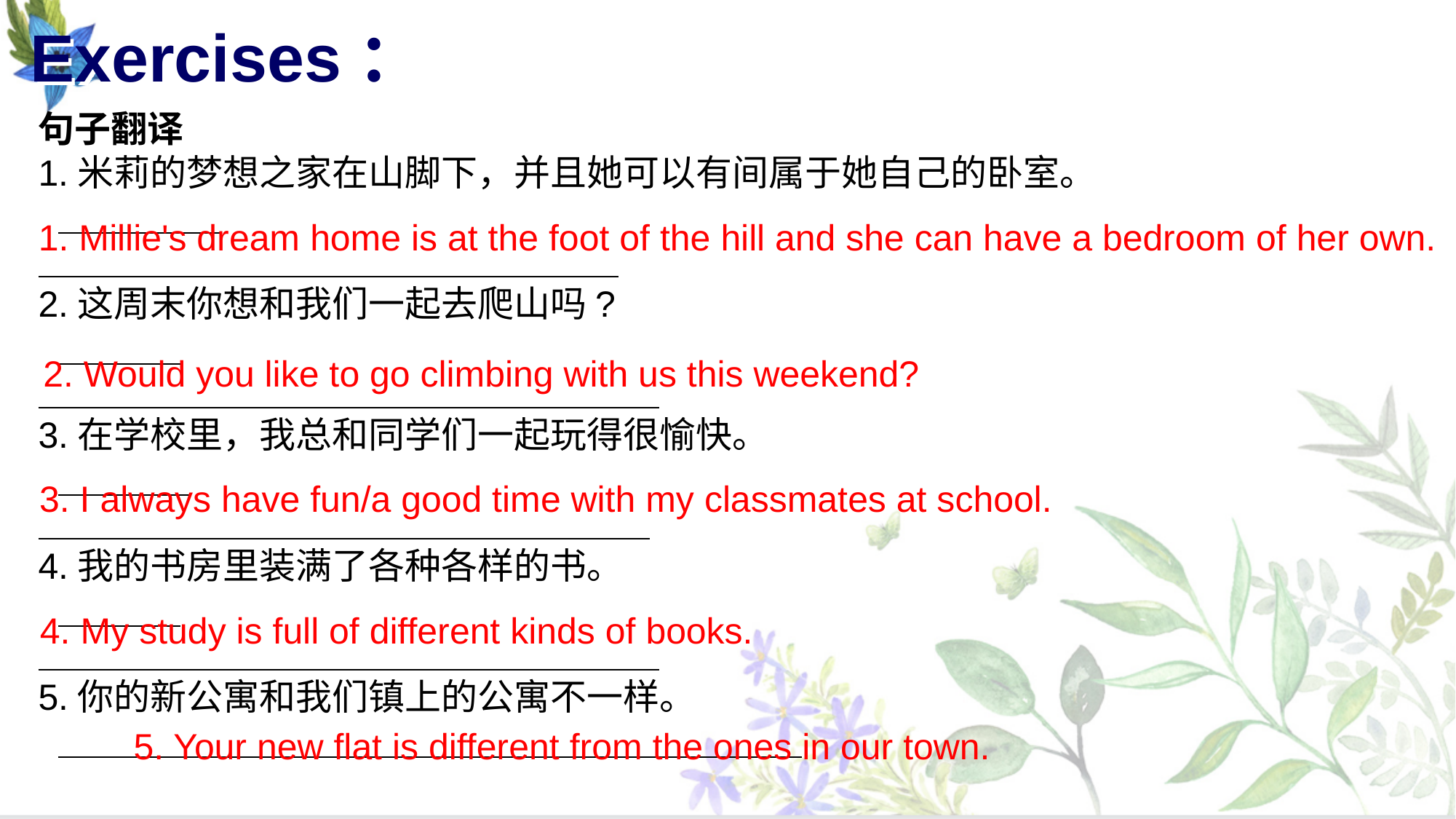

# Exercises：
句子翻译
1.米莉的梦想之家在山脚下，并且她可以有间属于她自己的卧室。

2.这周末你想和我们一起去爬山吗?

3.在学校里，我总和同学们一起玩得很愉快。

4.我的书房里装满了各种各样的书。

5.你的新公寓和我们镇上的公寓不一样。

1. Millie's dream home is at the foot of the hill and she can have a bedroom of her own.
2. Would you like to go climbing with us this weekend?
3. I always have fun/a good time with my classmates at school.
4. My study is full of different kinds of books.
5. Your new flat is different from the ones in our town.